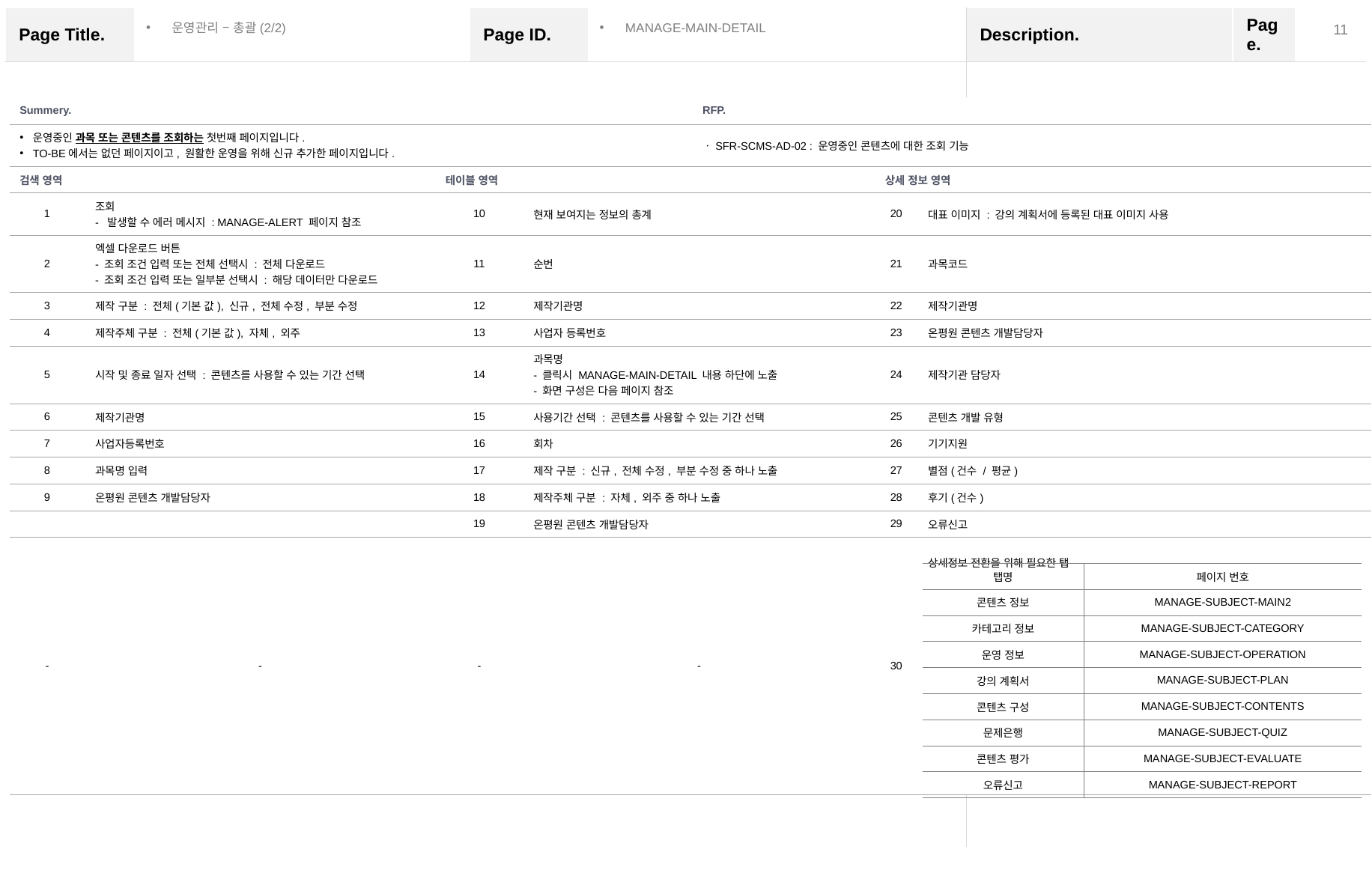

운영관리 – 총괄(2/2)
MANAGE-MAIN-DETAIL
| Summery. |  |  |  | RFP. |  | RFP. |
| --- | --- | --- | --- | --- | --- | --- |
| 운영중인 과목 또는 콘텐츠를 조회하는 첫번째 페이지입니다. TO-BE에서는 없던 페이지이고, 원활한 운영을 위해 신규 추가한 페이지입니다. |  |  |  | ㆍSFR-SCMS-AD-02 : 운영중인 콘텐츠에 대한 조회 기능 |  | ㆍSFR-SCMS-AD-02 : 운영중인 콘텐츠에 대한 조회 기능 |
| 검색 영역 |  | 테이블 영역 |  |  | 상세 정보 영역 |  |
| 1 | 조회 - 발생할 수 에러 메시지 : MANAGE-ALERT 페이지 참조 | 10 | 현재 보여지는 정보의 총계 |  | 20 | 대표 이미지 : 강의 계획서에 등록된 대표 이미지 사용 |
| 2 | 엑셀 다운로드 버튼 - 조회 조건 입력 또는 전체 선택시 : 전체 다운로드 - 조회 조건 입력 또는 일부분 선택시 : 해당 데이터만 다운로드 | 11 | 순번 |  | 21 | 과목코드 |
| 3 | 제작 구분 : 전체(기본 값), 신규, 전체 수정, 부분 수정 | 12 | 제작기관명 |  | 22 | 제작기관명 |
| 4 | 제작주체 구분 : 전체(기본 값), 자체, 외주 | 13 | 사업자 등록번호 |  | 23 | 온평원 콘텐츠 개발담당자 |
| 5 | 시작 및 종료 일자 선택 : 콘텐츠를 사용할 수 있는 기간 선택 | 14 | 과목명 - 클릭시 MANAGE-MAIN-DETAIL 내용 하단에 노출 - 화면 구성은 다음 페이지 참조 |  | 24 | 제작기관 담당자 |
| 6 | 제작기관명 | 15 | 사용기간 선택 : 콘텐츠를 사용할 수 있는 기간 선택 |  | 25 | 콘텐츠 개발 유형 |
| 7 | 사업자등록번호 | 16 | 회차 |  | 26 | 기기지원 |
| 8 | 과목명 입력 | 17 | 제작 구분 : 신규, 전체 수정, 부분 수정 중 하나 노출 |  | 27 | 별점(건수 / 평균) |
| 9 | 온평원 콘텐츠 개발담당자 | 18 | 제작주체 구분 : 자체, 외주 중 하나 노출 |  | 28 | 후기(건수) |
|  |  | 19 | 온평원 콘텐츠 개발담당자 |  | 29 | 오류신고 |
| - | - | - | - | - | 30 | 상세정보 전환을 위해 필요한 탭 |
| 탭명 | 페이지 번호 |
| --- | --- |
| 콘텐츠 정보 | MANAGE-SUBJECT-MAIN2 |
| 카테고리 정보 | MANAGE-SUBJECT-CATEGORY |
| 운영 정보 | MANAGE-SUBJECT-OPERATION |
| 강의 계획서 | MANAGE-SUBJECT-PLAN |
| 콘텐츠 구성 | MANAGE-SUBJECT-CONTENTS |
| 문제은행 | MANAGE-SUBJECT-QUIZ |
| 콘텐츠 평가 | MANAGE-SUBJECT-EVALUATE |
| 오류신고 | MANAGE-SUBJECT-REPORT |